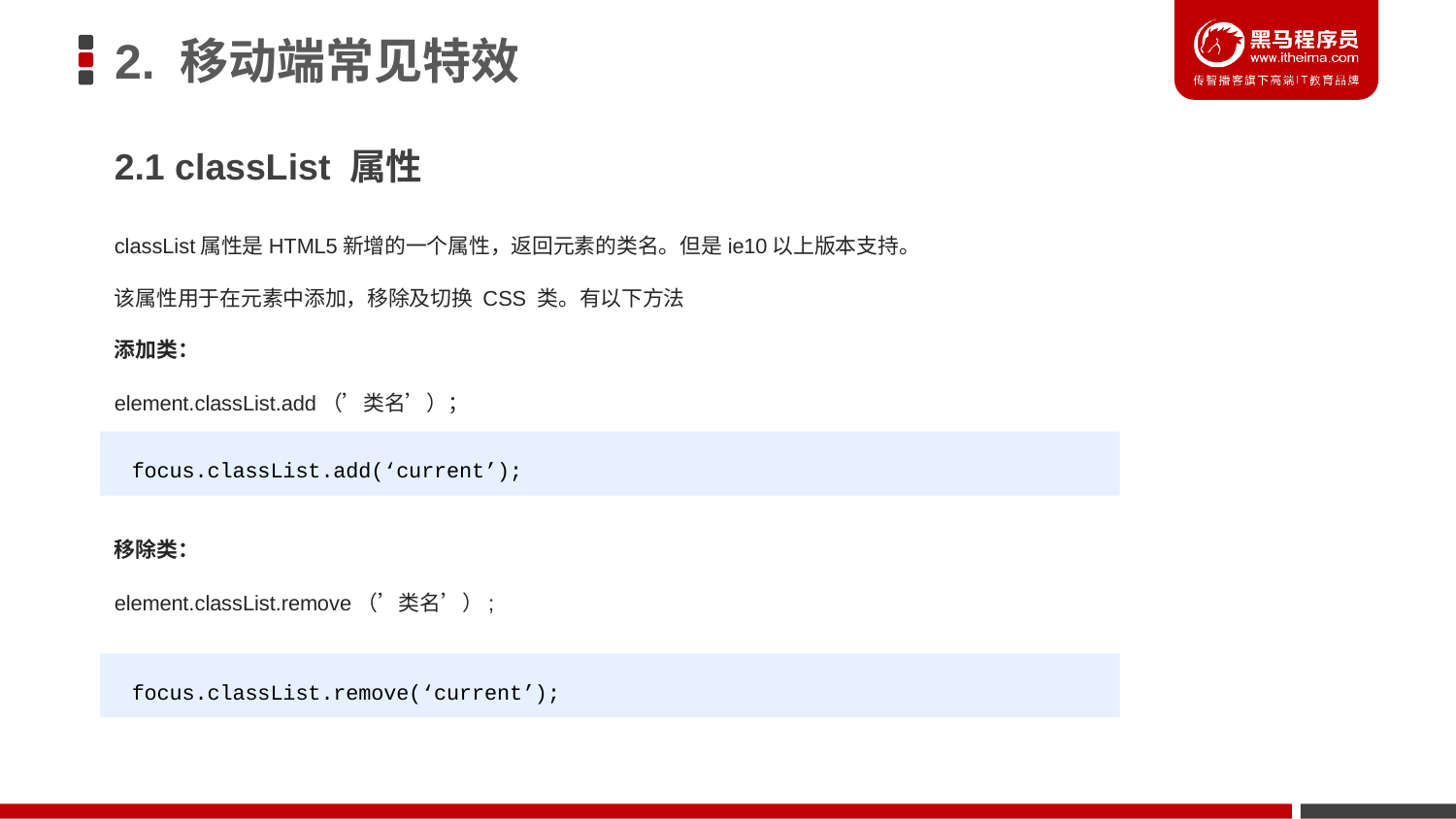

# 2. 移动端常见特效
2.1 classList 属性
classList属性是HTML5新增的一个属性，返回元素的类名。但是ie10以上版本支持。
该属性用于在元素中添加，移除及切换 CSS 类。有以下方法

添加类：
element.classList.add（’类名’）；

focus.classList.add(‘current’);
移除类：
element.classList.remove（’类名’）;
focus.classList.remove(‘current’);